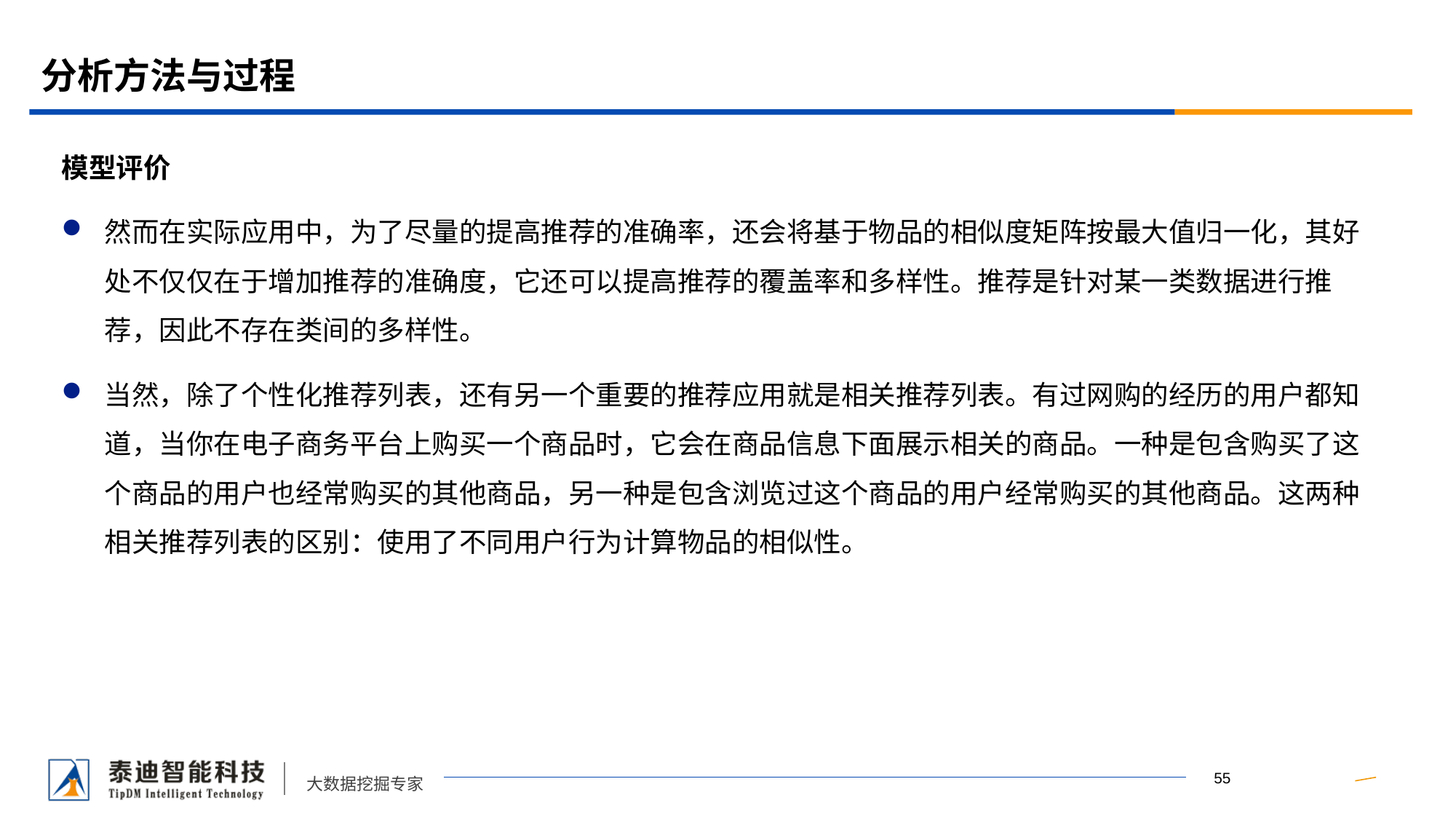

# 分析方法与过程
模型评价
然而在实际应用中，为了尽量的提高推荐的准确率，还会将基于物品的相似度矩阵按最大值归一化，其好处不仅仅在于增加推荐的准确度，它还可以提高推荐的覆盖率和多样性。推荐是针对某一类数据进行推荐，因此不存在类间的多样性。
当然，除了个性化推荐列表，还有另一个重要的推荐应用就是相关推荐列表。有过网购的经历的用户都知道，当你在电子商务平台上购买一个商品时，它会在商品信息下面展示相关的商品。一种是包含购买了这个商品的用户也经常购买的其他商品，另一种是包含浏览过这个商品的用户经常购买的其他商品。这两种相关推荐列表的区别：使用了不同用户行为计算物品的相似性。